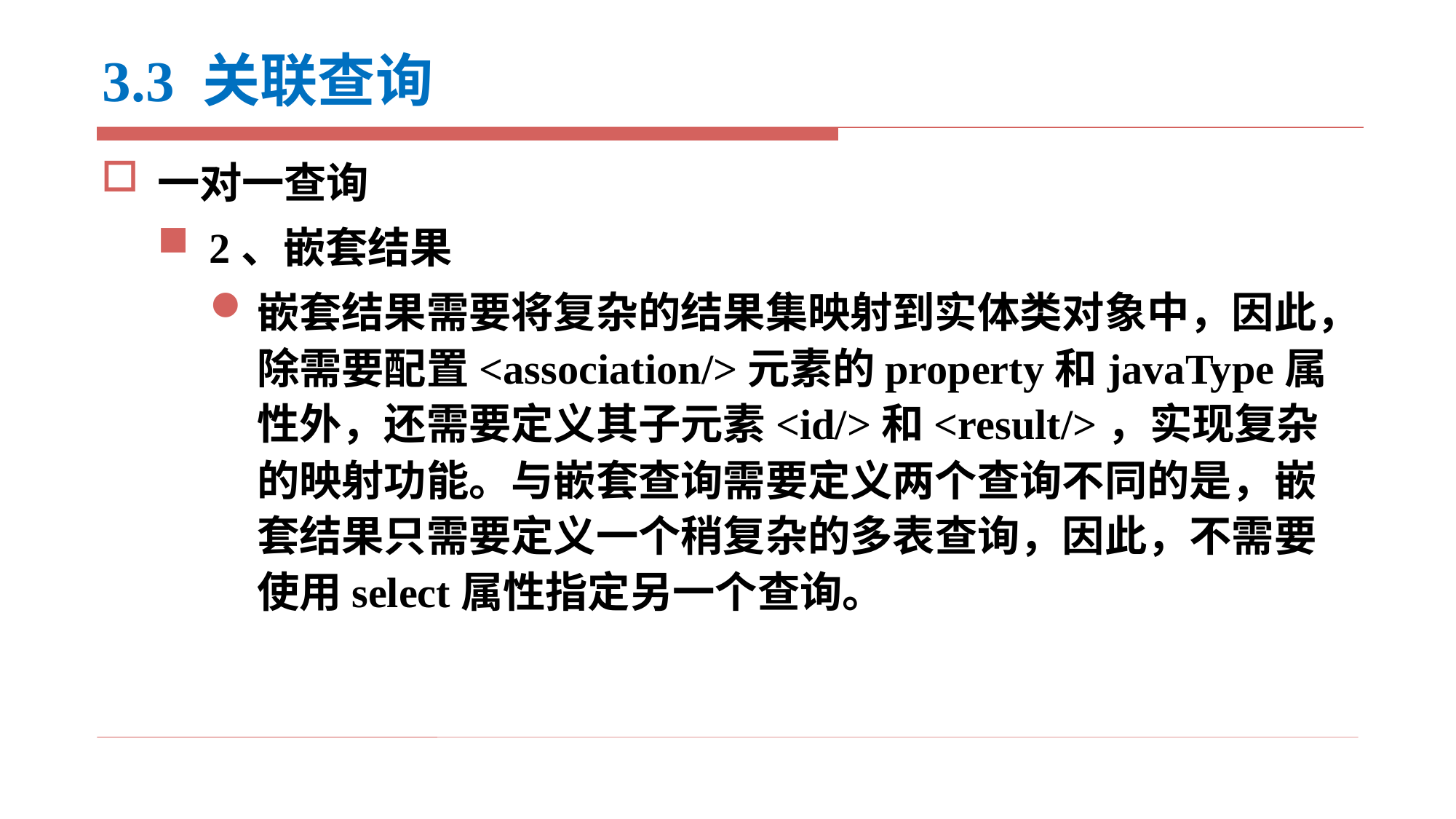

# 3.3 关联查询
一对一查询
2、嵌套结果
嵌套结果需要将复杂的结果集映射到实体类对象中，因此，除需要配置<association/>元素的property和javaType属性外，还需要定义其子元素<id/>和<result/>，实现复杂的映射功能。与嵌套查询需要定义两个查询不同的是，嵌套结果只需要定义一个稍复杂的多表查询，因此，不需要使用select属性指定另一个查询。
39